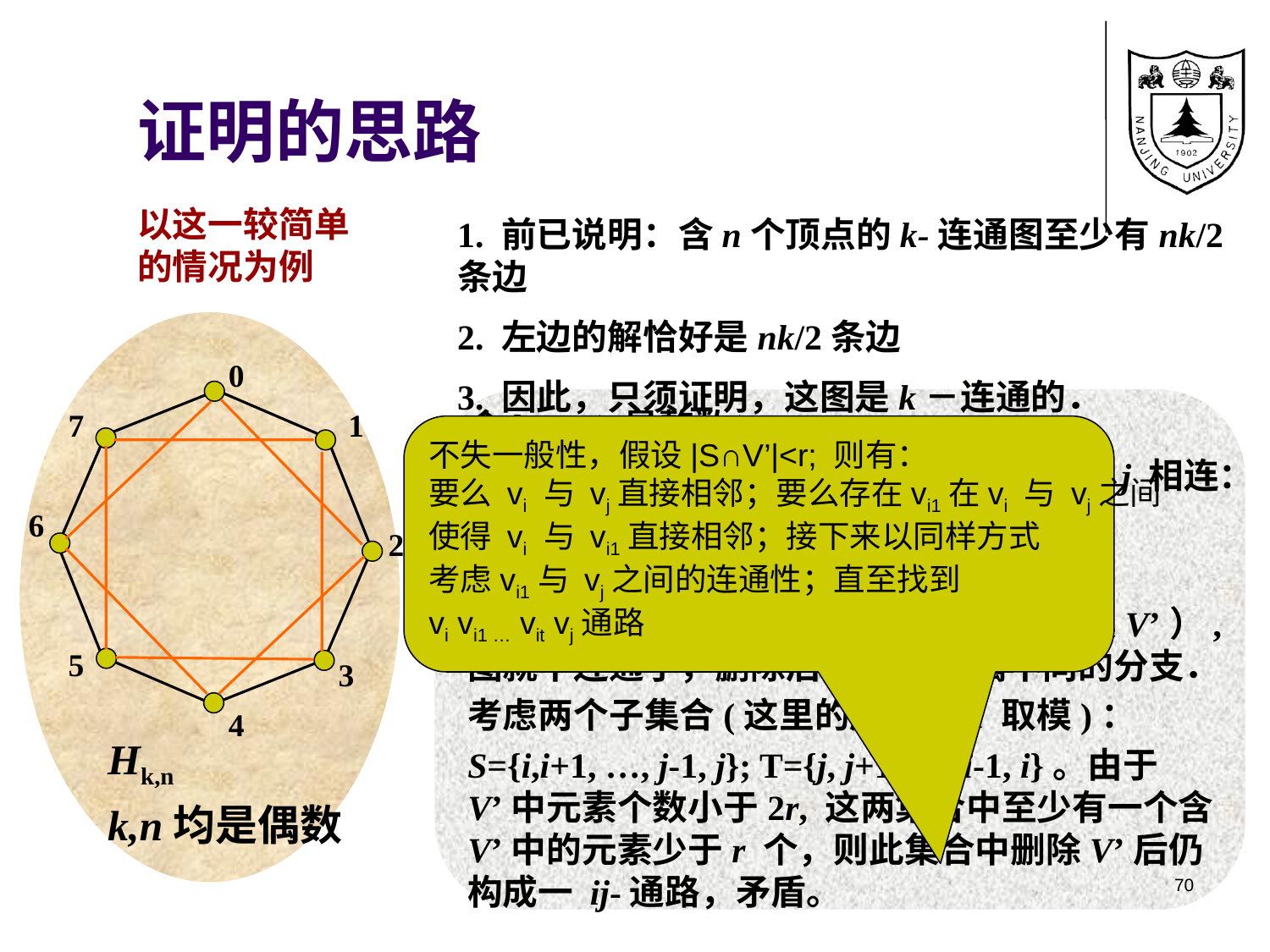

# 证明的思路
以这一较简单的情况为例
1. 前已说明：含n个顶点的k-连通图至少有nk/2条边
2. 左边的解恰好是nk/2条边
3. 因此，只须证明，这图是k－连通的．

0

令k=2r (r是整数)
对任意顶点i, 让它与满足下述条件的顶点j 相连：
j≥(i-r) mod n 或 j≤(i+r) mod n
于是，如果两点取模差不大于r, 则相连．
假设从图中删除少于2r个顶点（构成子集V’）, 图就不连通了，删除后，顶点i,j属不同的分支．
考虑两个子集合(这里的序号对n 取模)：
S={i,i+1, …, j-1, j}; T={j, j+1, …, i-1, i}。由于V’中元素个数小于2r, 这两集合中至少有一个含V’中的元素少于r 个，则此集合中删除V’后仍构成一 ij-通路，矛盾。
7
1

不失一般性，假设|S∩V’|<r; 则有：
要么 vi 与 vj直接相邻；要么存在vi1在vi 与 vj之间
使得 vi 与 vi1直接相邻；接下来以同样方式
考虑vi1与 vj之间的连通性；直至找到
vi vi1 … vit vj通路

6
2

5

3

4
Hk,n
k,n均是偶数
70